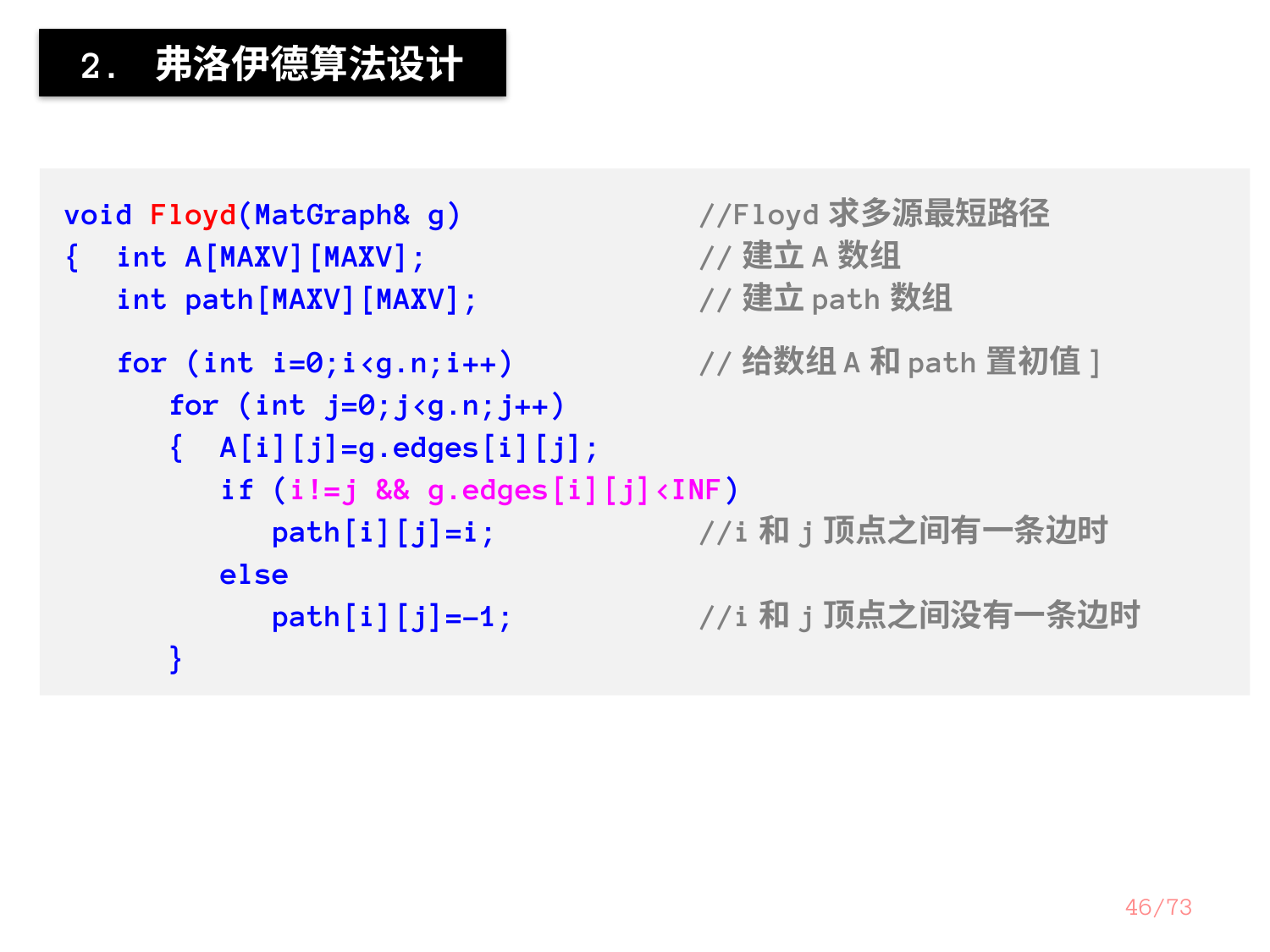

2. 弗洛伊德算法设计
void Floyd(MatGraph& g)		//Floyd求多源最短路径
{  int A[MAXV][MAXV];			//建立A数组
   int path[MAXV][MAXV];		//建立path数组
   for (int i=0;i<g.n;i++)		//给数组A和path置初值]
      for (int j=0;j<g.n;j++)
      {  A[i][j]=g.edges[i][j];
         if (i!=j && g.edges[i][j]<INF)
            path[i][j]=i;		//i和j顶点之间有一条边时
         else
            path[i][j]=-1;		//i和j顶点之间没有一条边时
      }
46/73